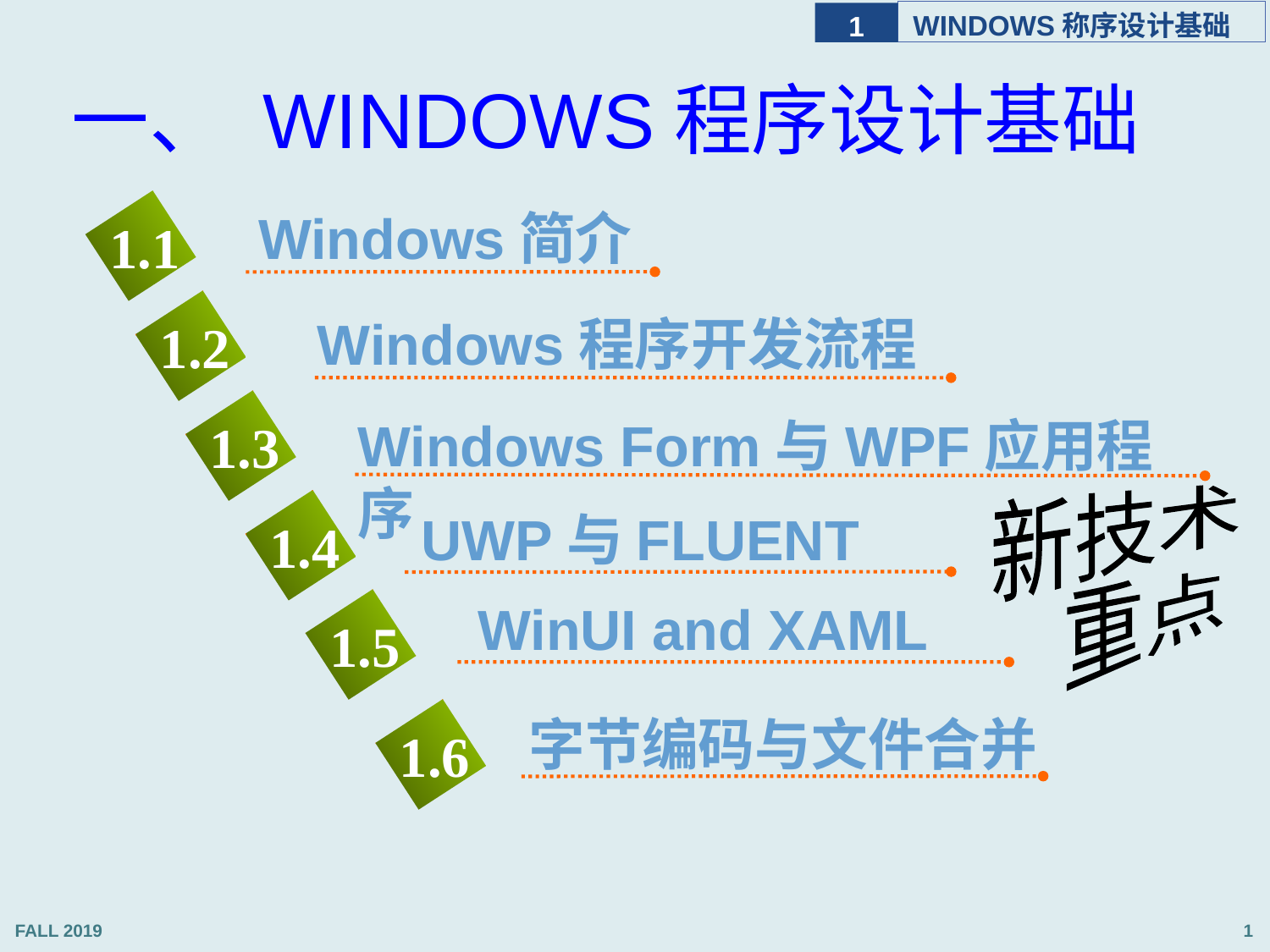

一、 WINDOWS程序设计基础
Windows简介

1.1
Windows程序开发流程

1.2
Windows Form与WPF应用程序

1.3
新技术
UWP与FLUENT

1.4
重点
WinUI and XAML

1.5
字节编码与文件合并

1.6